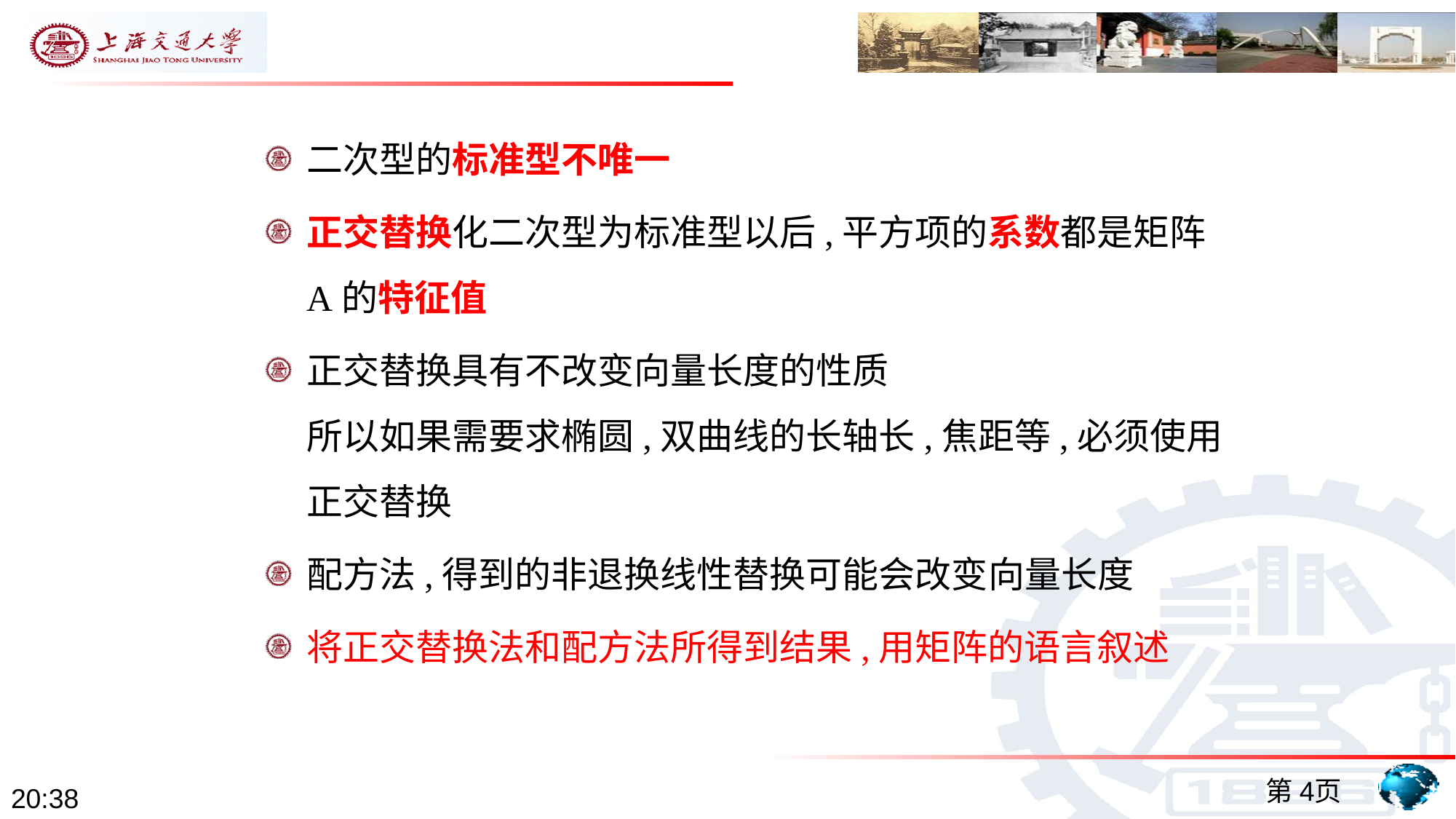

二次型的标准型不唯一
正交替换化二次型为标准型以后,平方项的系数都是矩阵A的特征值
正交替换具有不改变向量长度的性质
所以如果需要求椭圆,双曲线的长轴长,焦距等,必须使用正交替换
配方法,得到的非退换线性替换可能会改变向量长度
将正交替换法和配方法所得到结果,用矩阵的语言叙述
第4页
20:38